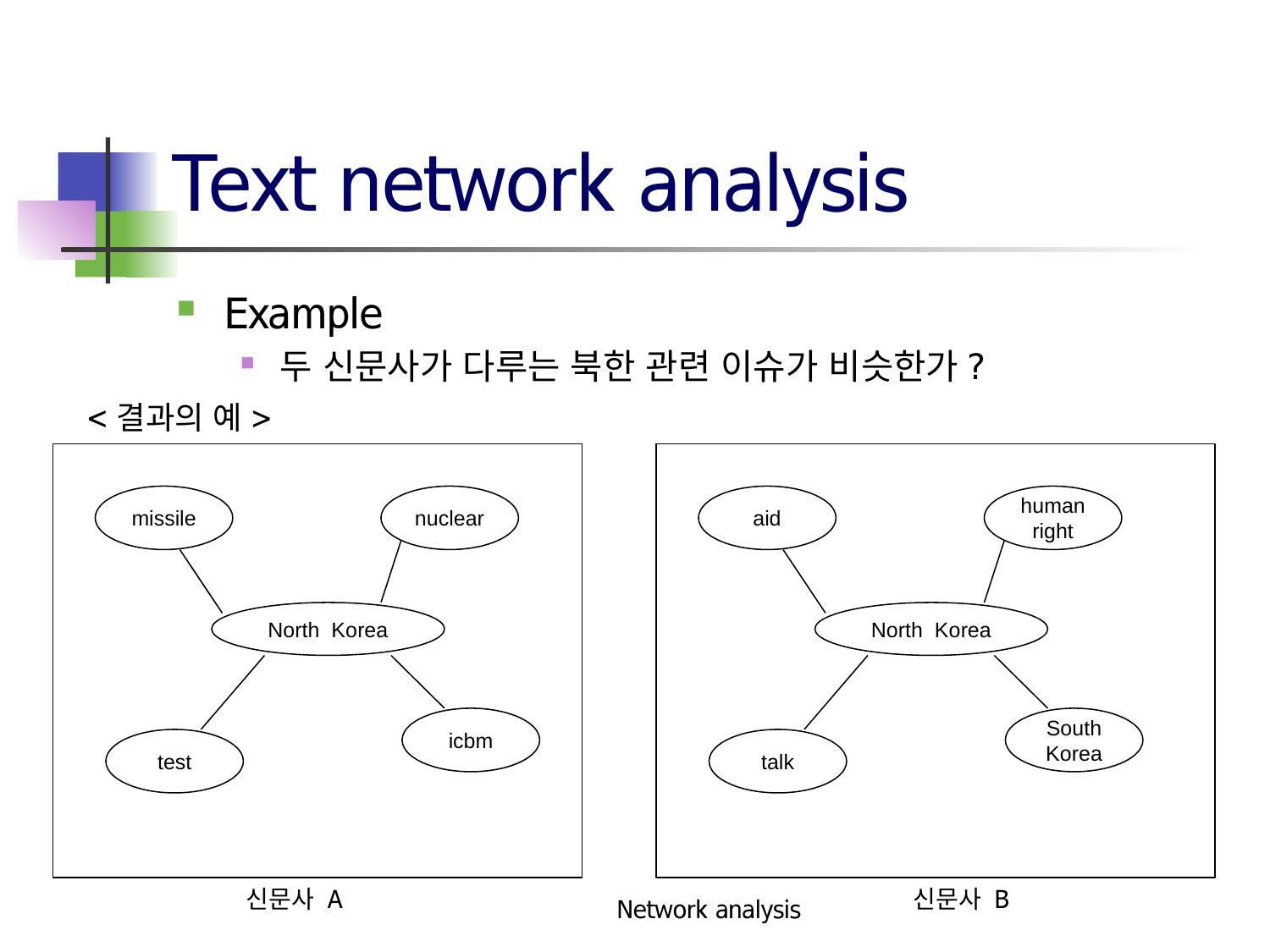

# Text network analysis
Example
두 신문사가 다루는 북한 관련 이슈가 비슷한가?
<결과의 예>

missile
nuclear
aid
human right
North  Korea
North  Korea
icbm
South Korea
test
talk
Network analysis
신문사 A
신문사 B